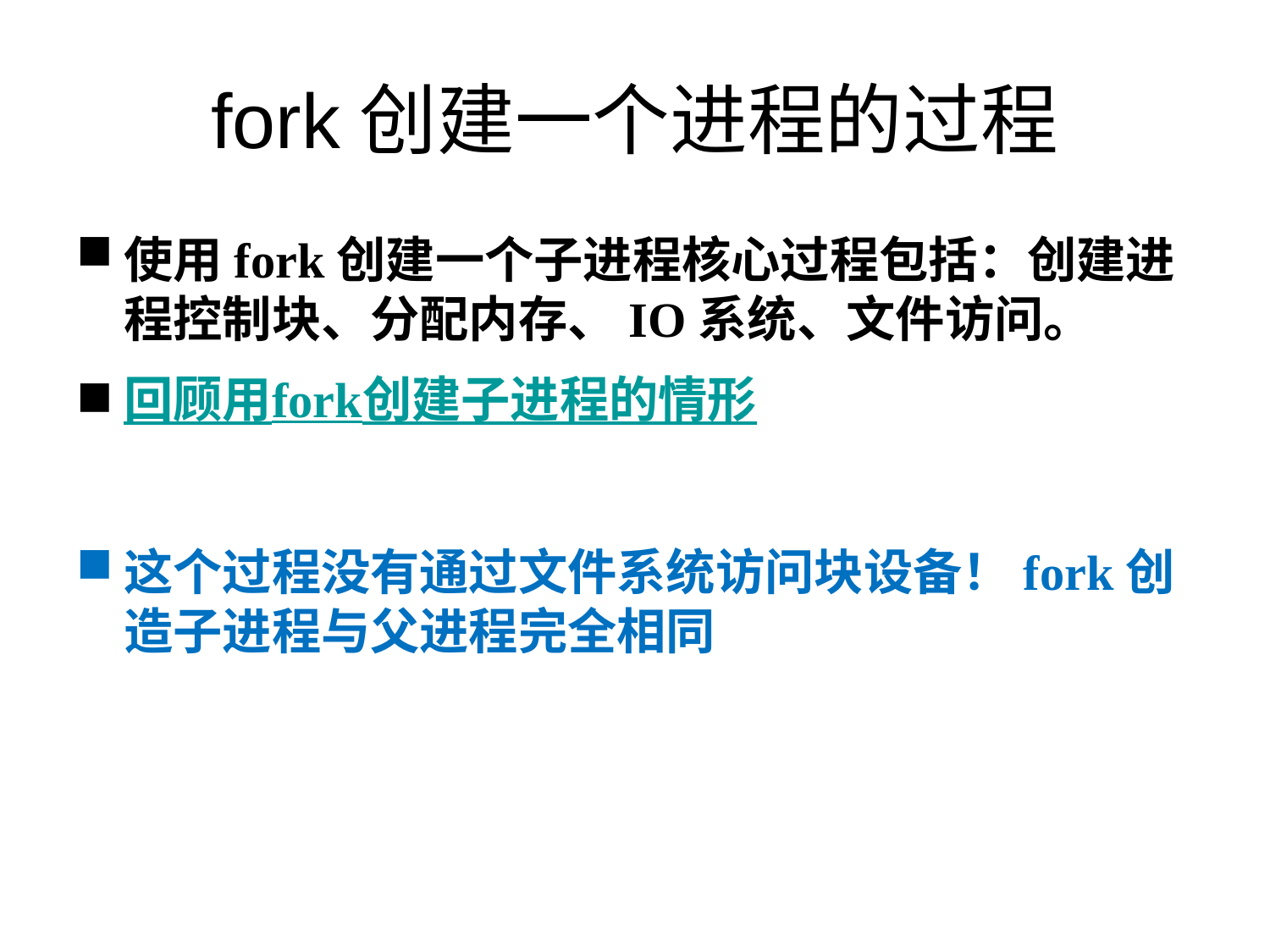

# fork创建一个进程的过程
使用fork创建一个子进程核心过程包括：创建进程控制块、分配内存、IO系统、文件访问。
回顾用fork创建子进程的情形

这个过程没有通过文件系统访问块设备！fork创造子进程与父进程完全相同